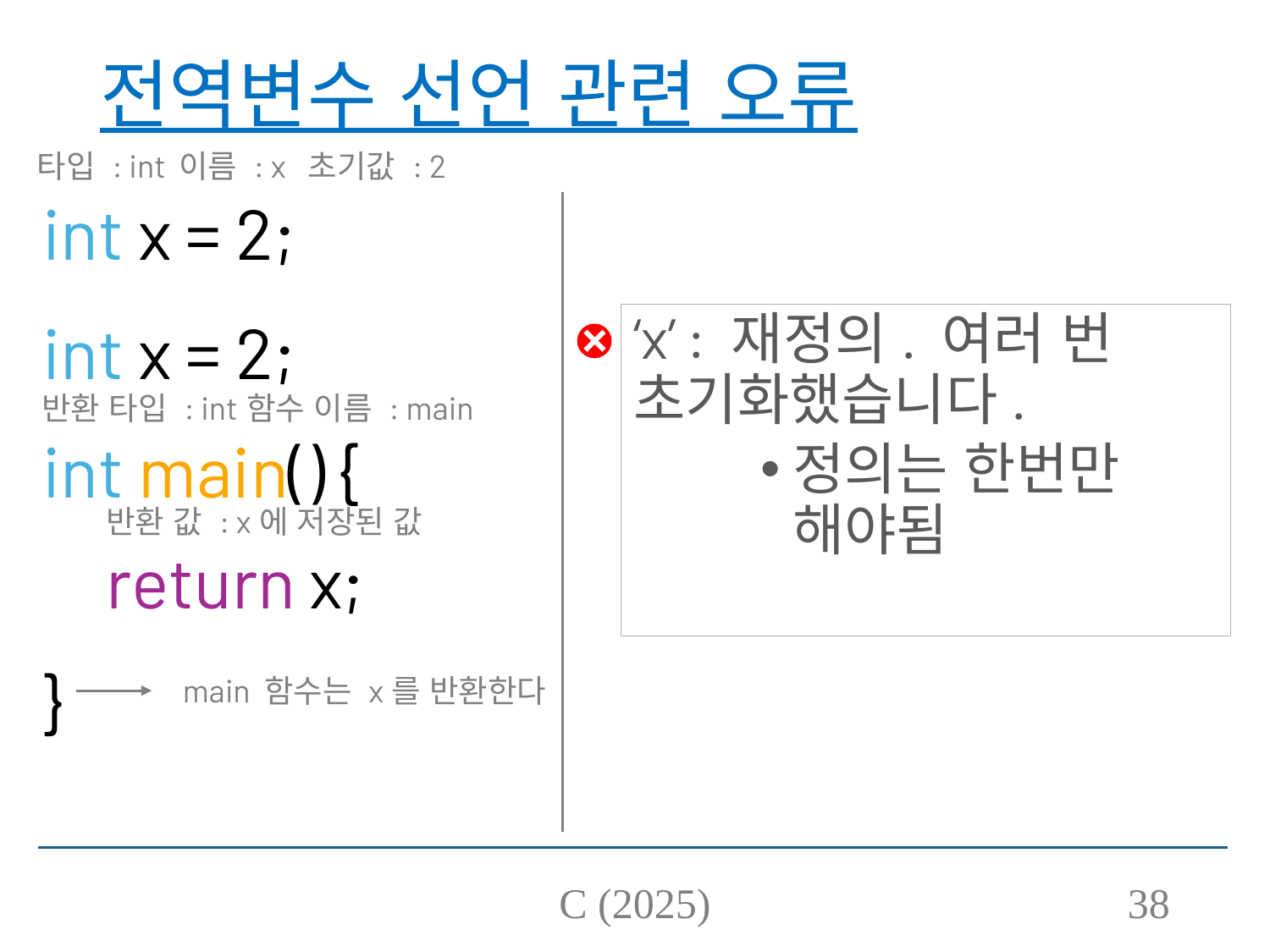

# 전역변수 선언 관련 오류
타입 : int
이름 : x
초기값 : 2
int x = 2;
int x = 2;
int main() {
return x;
}
‘x’ : 재정의. 여러 번 초기화했습니다.
정의는 한번만 해야됨

반환 타입 : int
함수 이름 : main
반환 값 : x에 저장된 값
main 함수는 x를 반환한다
C (2025)
38